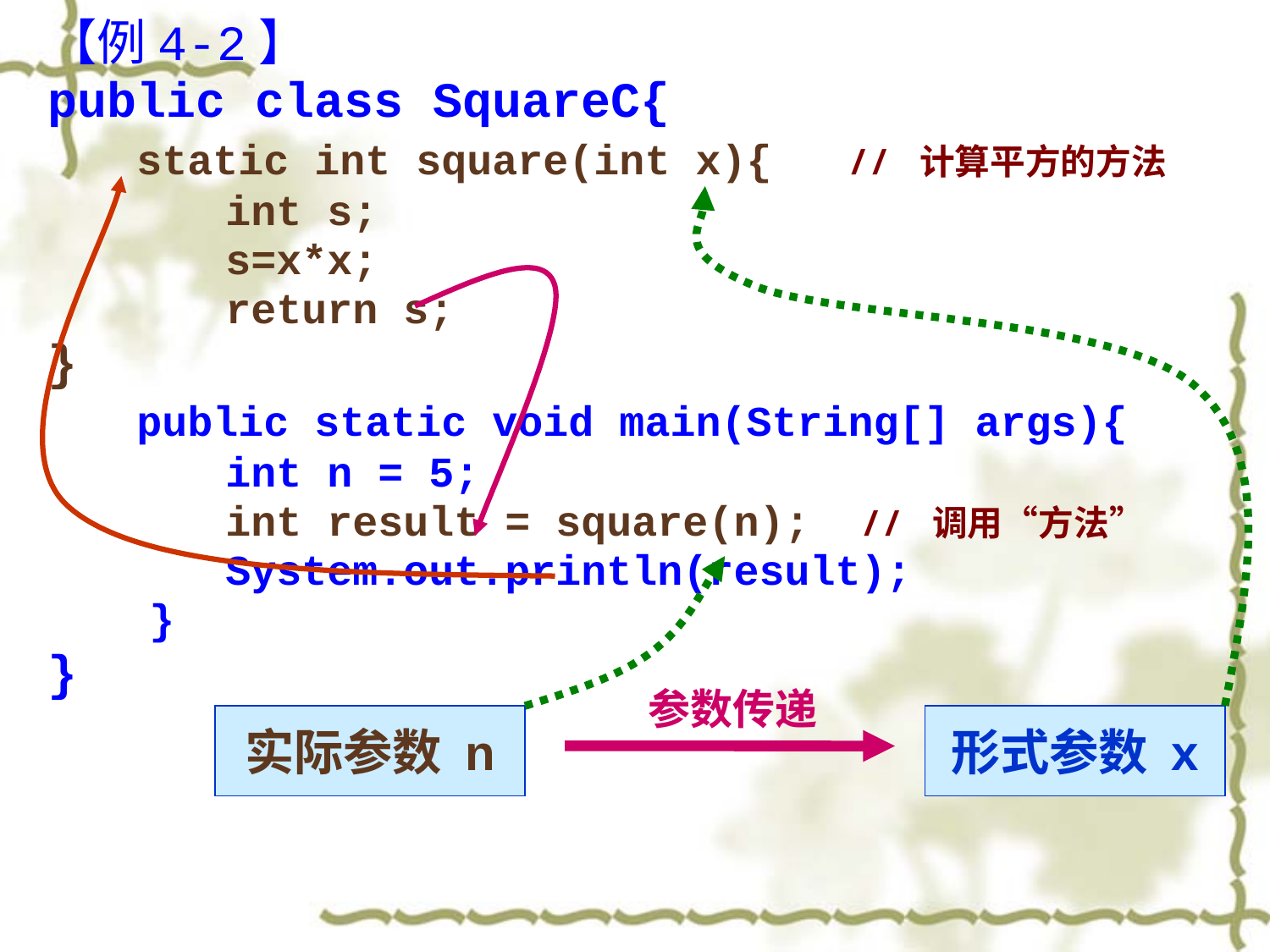

【例4-2】
public class SquareC{
   static int square(int x){   // 计算平方的方法
       int s;
       s=x*x;
       return s;
}
   public static void main(String[] args){
       int n = 5;
       int result = square(n);  // 调用“方法”
       System.out.println(result);
    }
}

参数传递

实际参数 n
形式参数 x